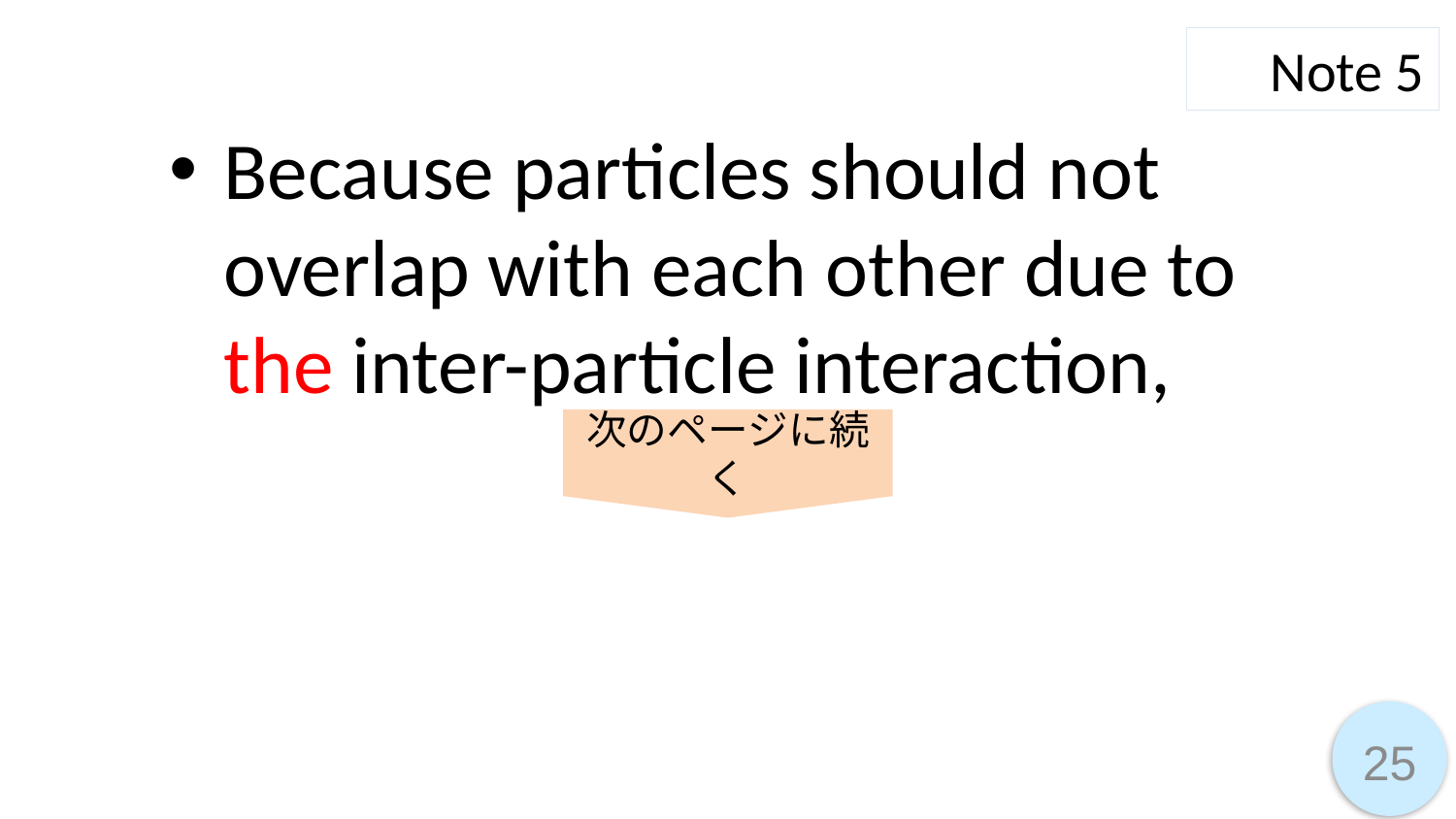

Note 5
Because particles should not overlap with each other due to the inter-particle interaction,
次のページに続く
25